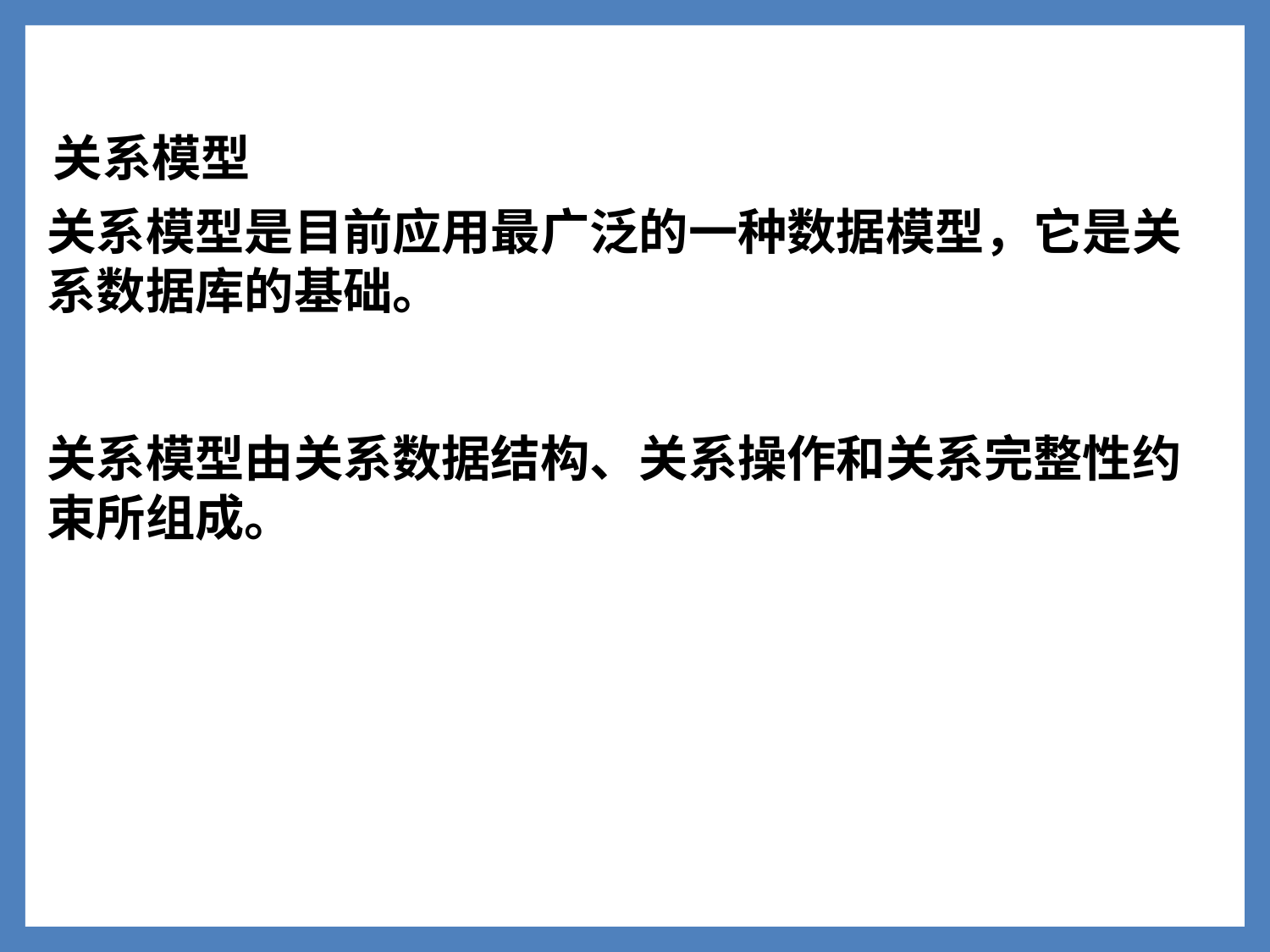

关系模型
关系模型是目前应用最广泛的一种数据模型，它是关系数据库的基础。

关系模型由关系数据结构、关系操作和关系完整性约束所组成。
1